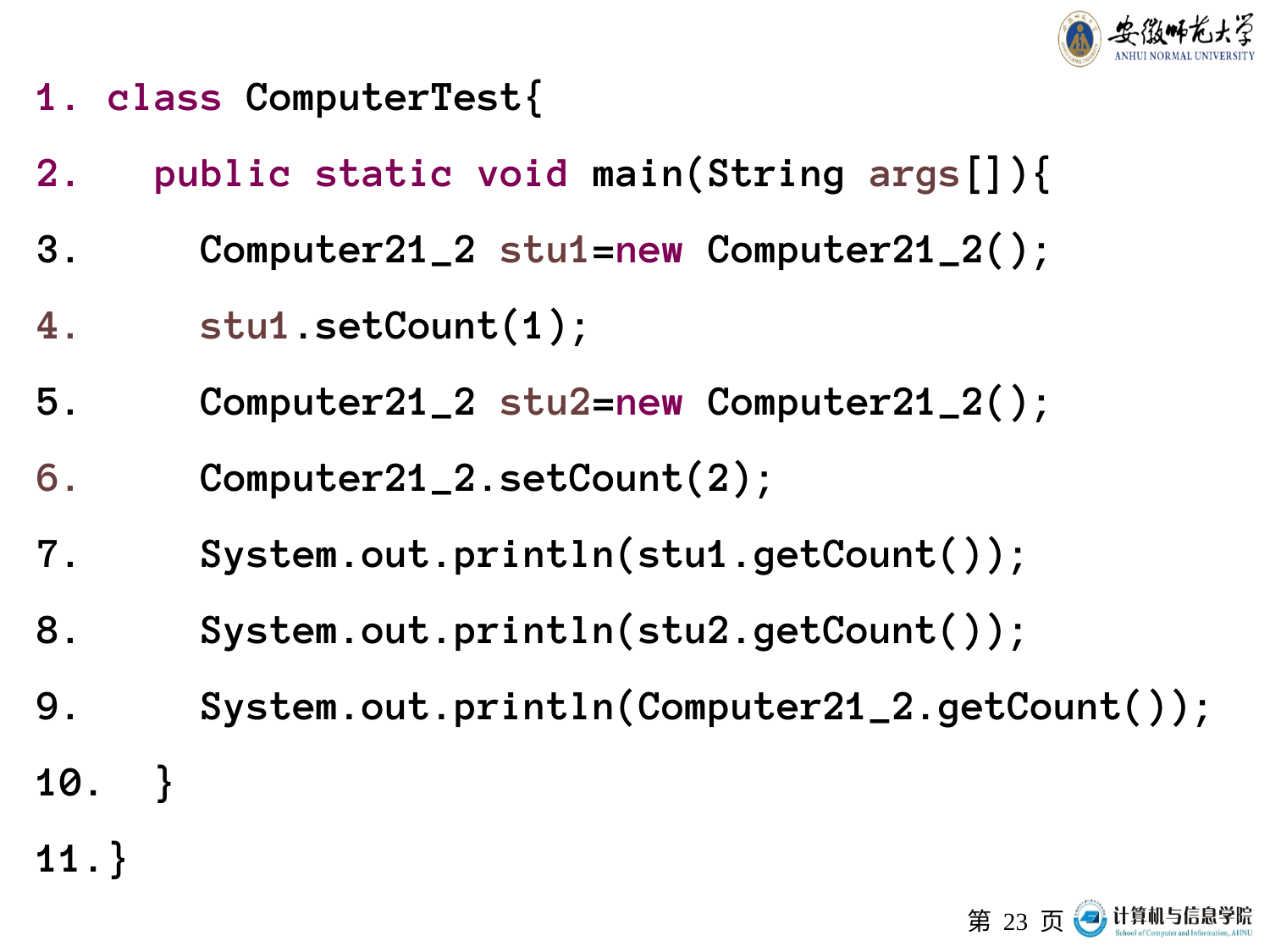

class ComputerTest{
  public static void main(String args[]){
    Computer21_2 stu1=new Computer21_2();
    stu1.setCount(1);
    Computer21_2 stu2=new Computer21_2();
    Computer21_2.setCount(2);
    System.out.println(stu1.getCount());
    System.out.println(stu2.getCount());
    System.out.println(Computer21_2.getCount());
  }
}
第 23 页